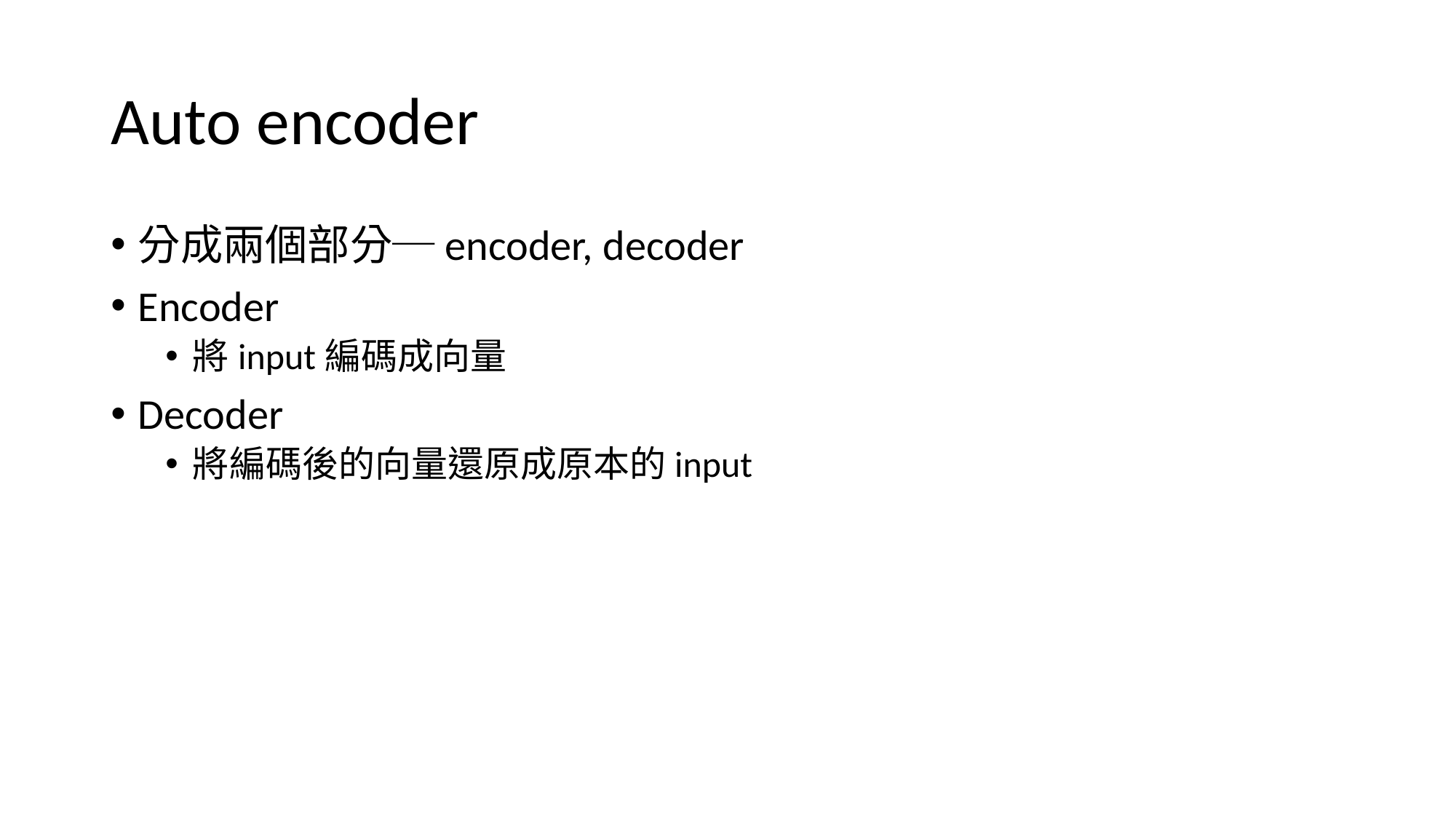

# Auto encoder
分成兩個部分─encoder, decoder
Encoder
將input編碼成向量
Decoder
將編碼後的向量還原成原本的input